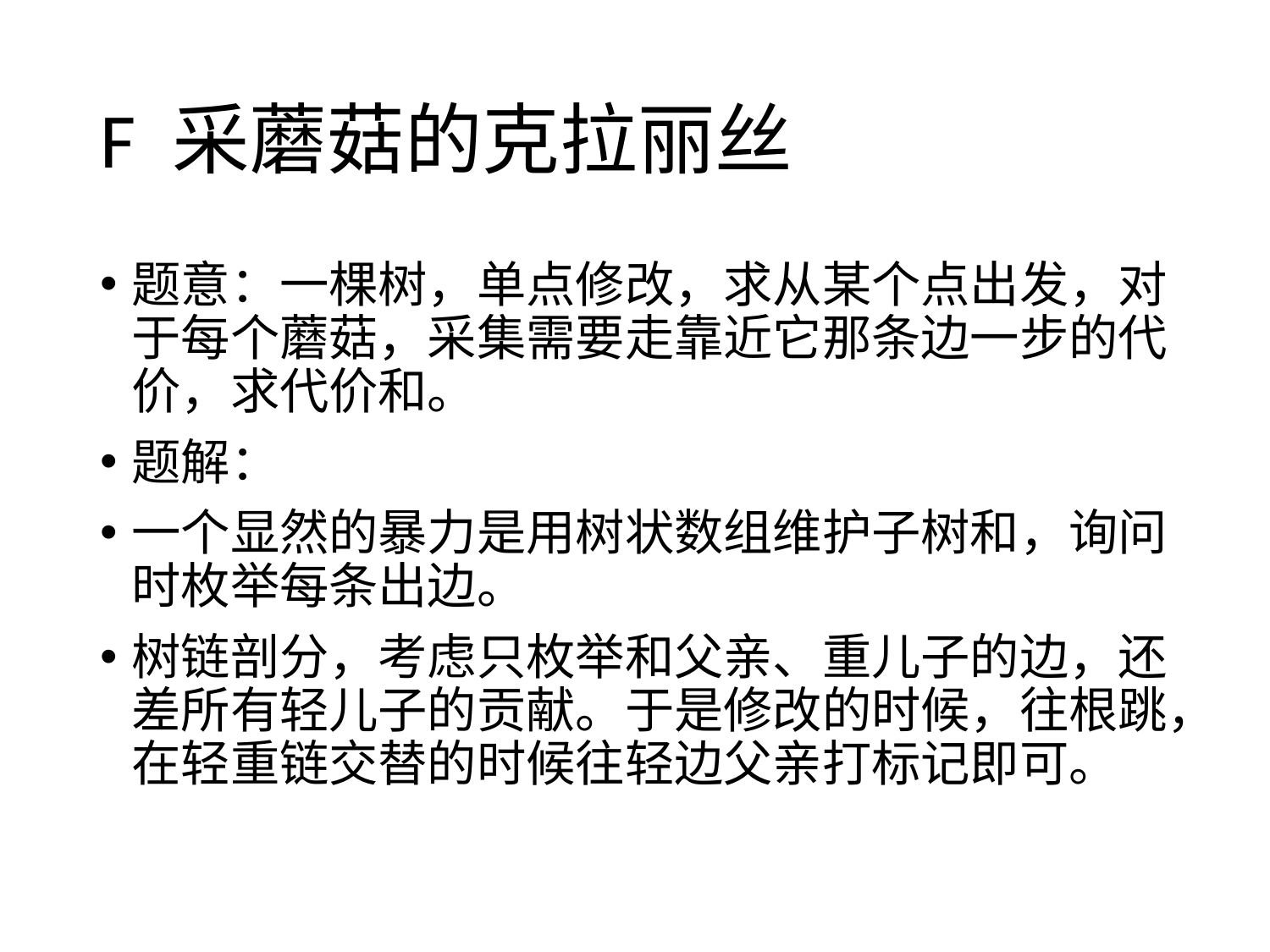

# F 采蘑菇的克拉丽丝
题意：一棵树，单点修改，求从某个点出发，对于每个蘑菇，采集需要走靠近它那条边一步的代价，求代价和。
题解：
一个显然的暴力是用树状数组维护子树和，询问时枚举每条出边。
树链剖分，考虑只枚举和父亲、重儿子的边，还差所有轻儿子的贡献。于是修改的时候，往根跳，在轻重链交替的时候往轻边父亲打标记即可。